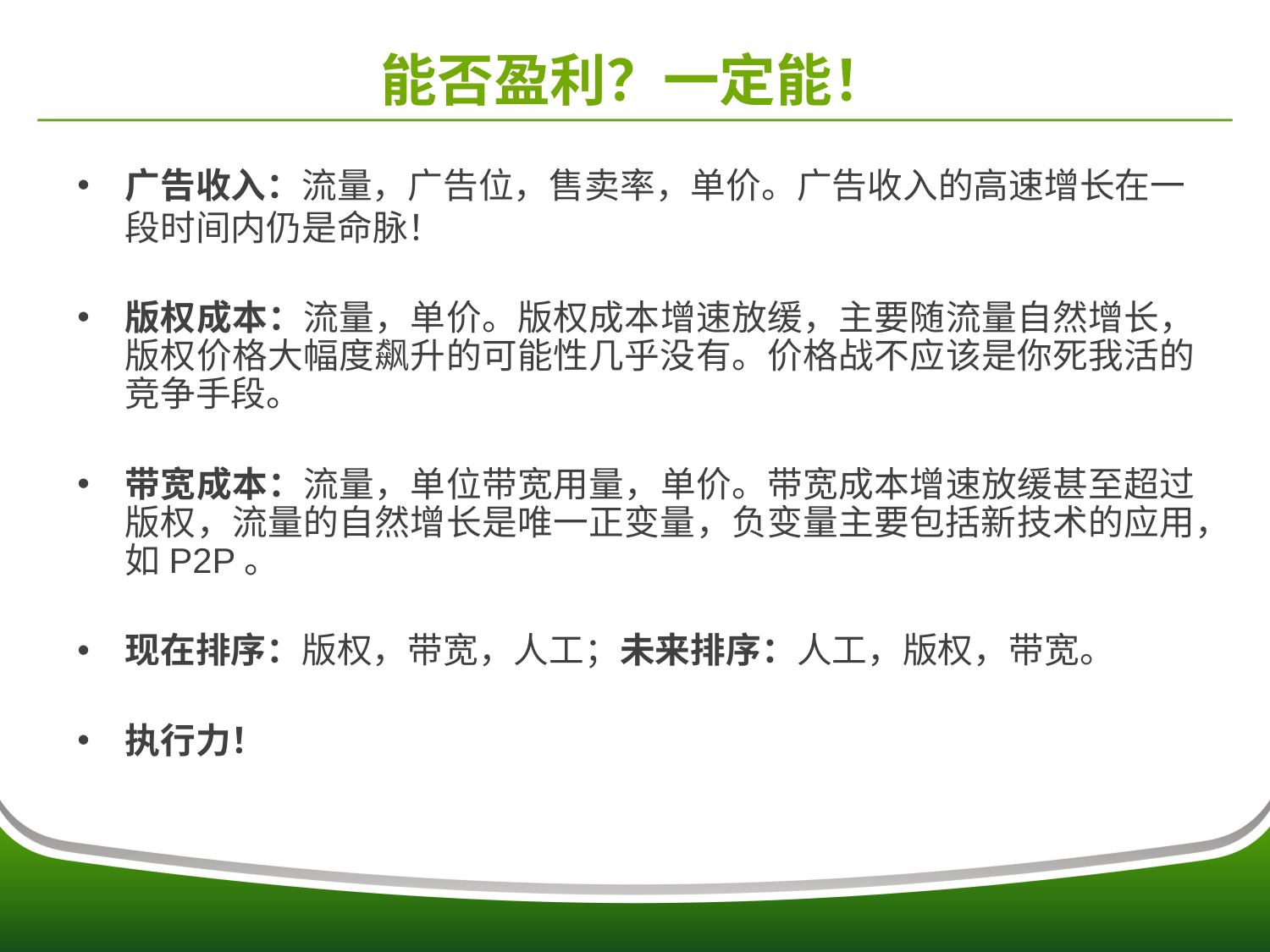

# 能否盈利？一定能！

广告收入：流量，广告位，售卖率，单价。广告收入的高速增长在一段时间内仍是命脉！

版权成本：流量，单价。版权成本增速放缓，主要随流量自然增长，版权价格大幅度飙升的可能性几乎没有。价格战不应该是你死我活的竞争手段。

带宽成本：流量，单位带宽用量，单价。带宽成本增速放缓甚至超过版权，流量的自然增长是唯一正变量，负变量主要包括新技术的应用，如P2P。

现在排序：版权，带宽，人工；未来排序：人工，版权，带宽。

执行力！